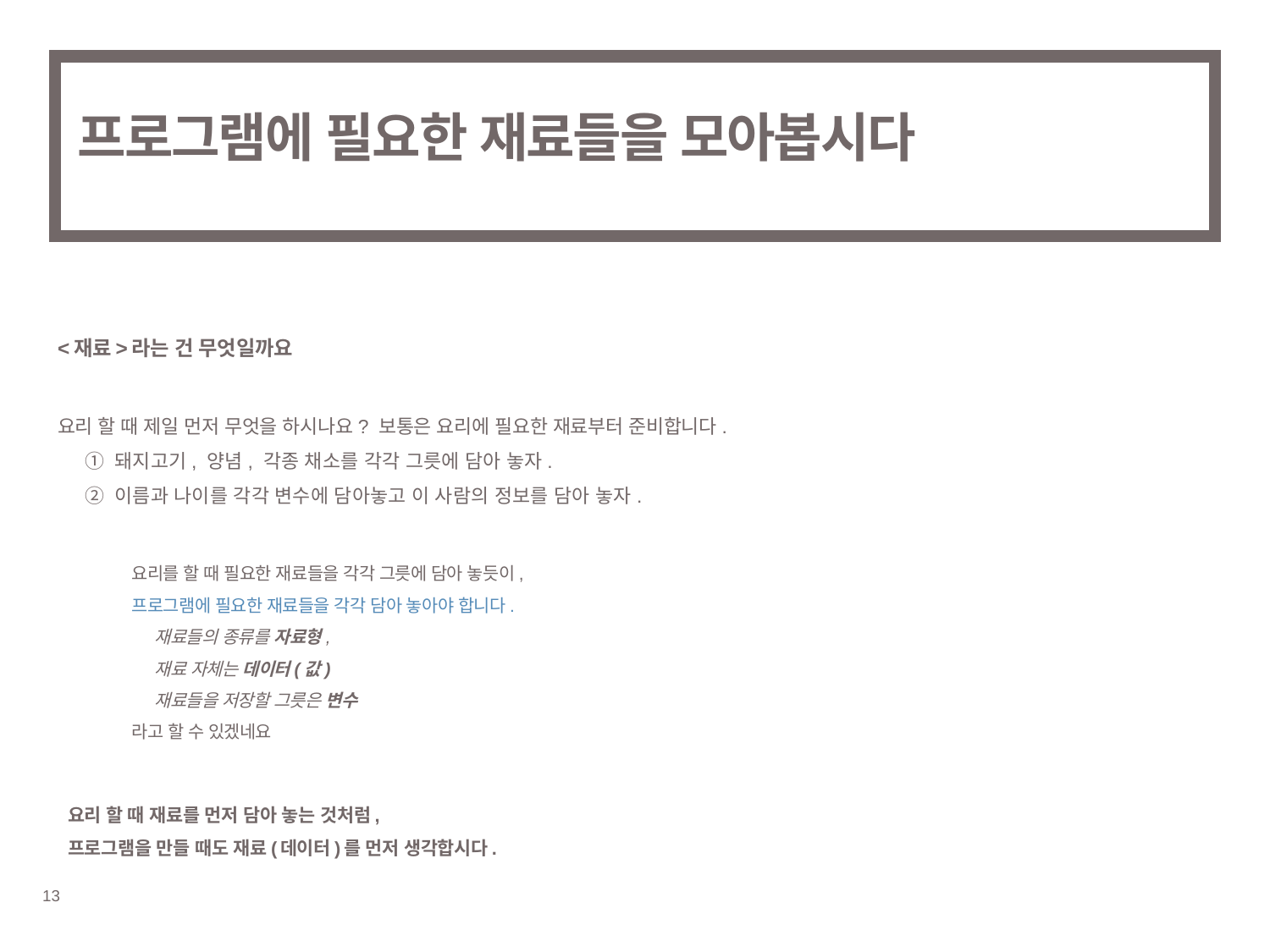

# 프로그램에 필요한 재료들을 모아봅시다
<재료>라는 건 무엇일까요
요리 할 때 제일 먼저 무엇을 하시나요? 보통은 요리에 필요한 재료부터 준비합니다.
     ① 돼지고기, 양념, 각종 채소를 각각 그릇에 담아 놓자.
     ② 이름과 나이를 각각 변수에 담아놓고 이 사람의 정보를 담아 놓자.
요리를 할 때 필요한 재료들을 각각 그릇에 담아 놓듯이,
프로그램에 필요한 재료들을 각각 담아 놓아야 합니다.
    재료들의 종류를 자료형,
    재료 자체는 데이터(값)
    재료들을 저장할 그릇은 변수
라고 할 수 있겠네요
요리 할 때 재료를 먼저 담아 놓는 것처럼,
프로그램을 만들 때도 재료(데이터)를 먼저 생각합시다.